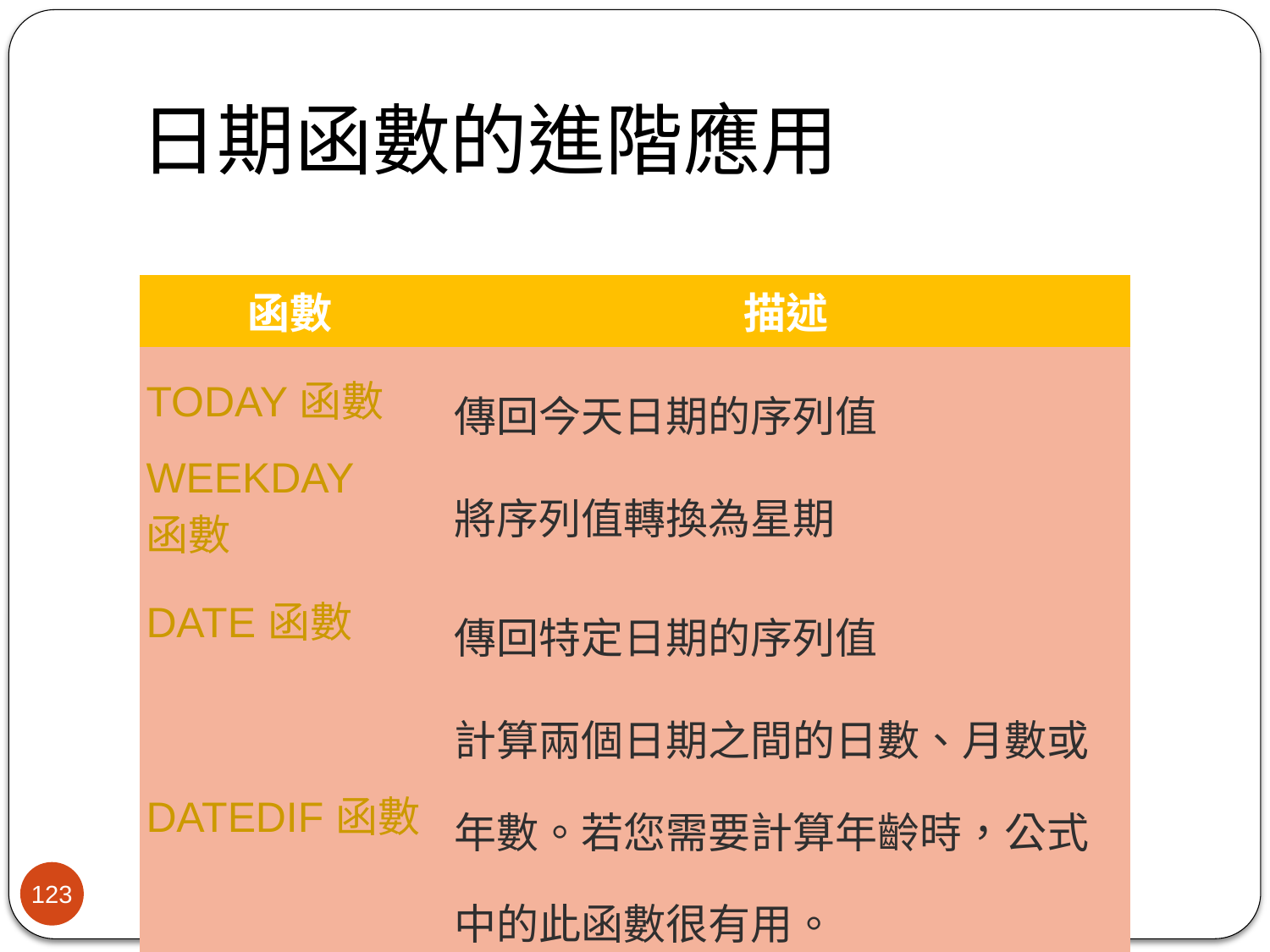

# 日期函數的進階應用
| 函數 | 描述 |
| --- | --- |
| TODAY 函數 | 傳回今天日期的序列值 |
| WEEKDAY 函數 | 將序列值轉換為星期 |
| DATE 函數 | 傳回特定日期的序列值 |
| DATEDIF 函數 | 計算兩個日期之間的日數、月數或年數。若您需要計算年齡時，公式中的此函數很有用。 |
123